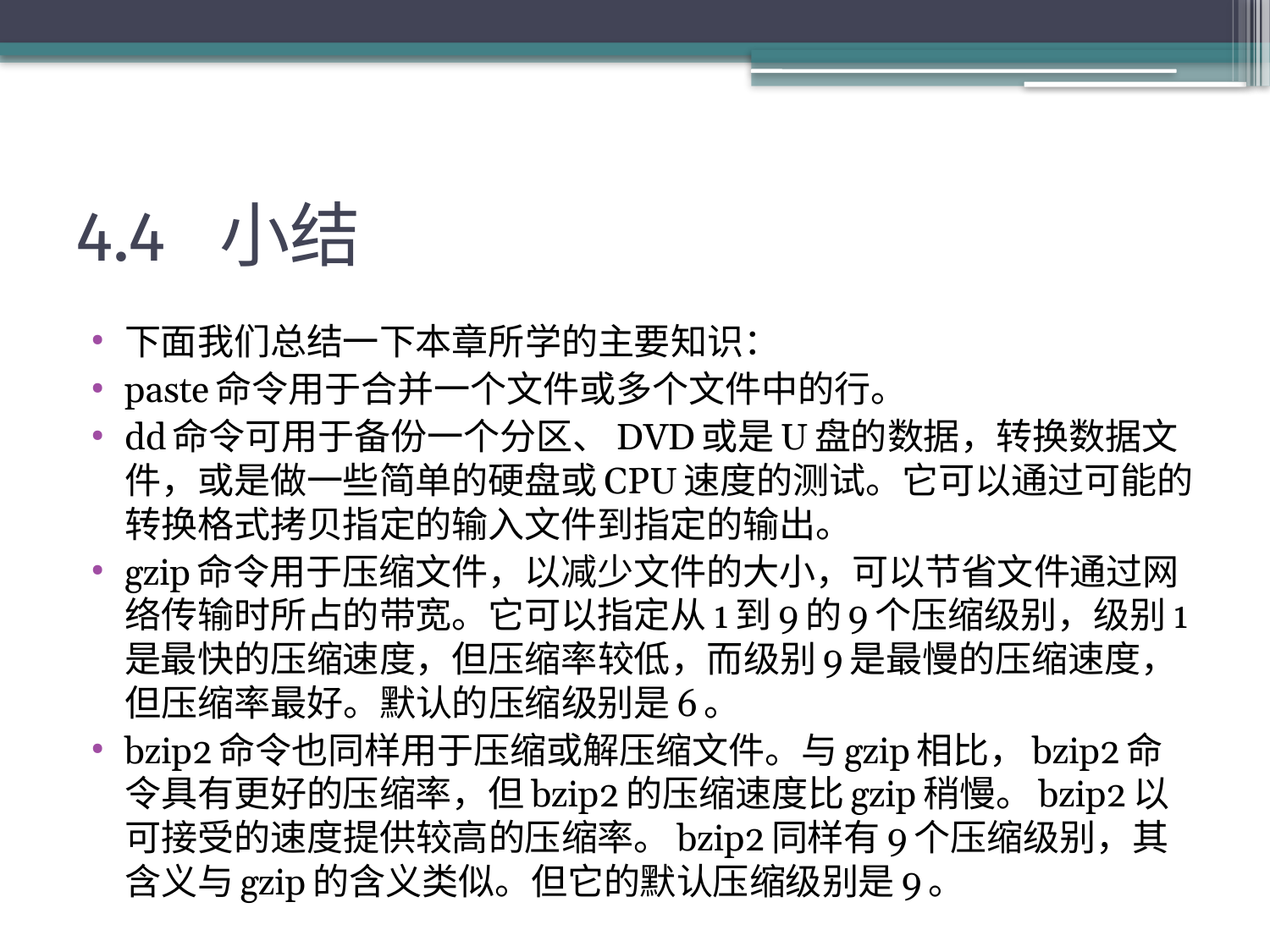

# 4.4  小结
下面我们总结一下本章所学的主要知识：
paste命令用于合并一个文件或多个文件中的行。
dd命令可用于备份一个分区、DVD或是U盘的数据，转换数据文件，或是做一些简单的硬盘或CPU速度的测试。它可以通过可能的转换格式拷贝指定的输入文件到指定的输出。
gzip命令用于压缩文件，以减少文件的大小，可以节省文件通过网络传输时所占的带宽。它可以指定从1到9的9个压缩级别，级别1是最快的压缩速度，但压缩率较低，而级别9是最慢的压缩速度，但压缩率最好。默认的压缩级别是6。
bzip2命令也同样用于压缩或解压缩文件。与gzip相比，bzip2命令具有更好的压缩率，但bzip2的压缩速度比gzip稍慢。bzip2以可接受的速度提供较高的压缩率。bzip2同样有9个压缩级别，其含义与gzip的含义类似。但它的默认压缩级别是9。